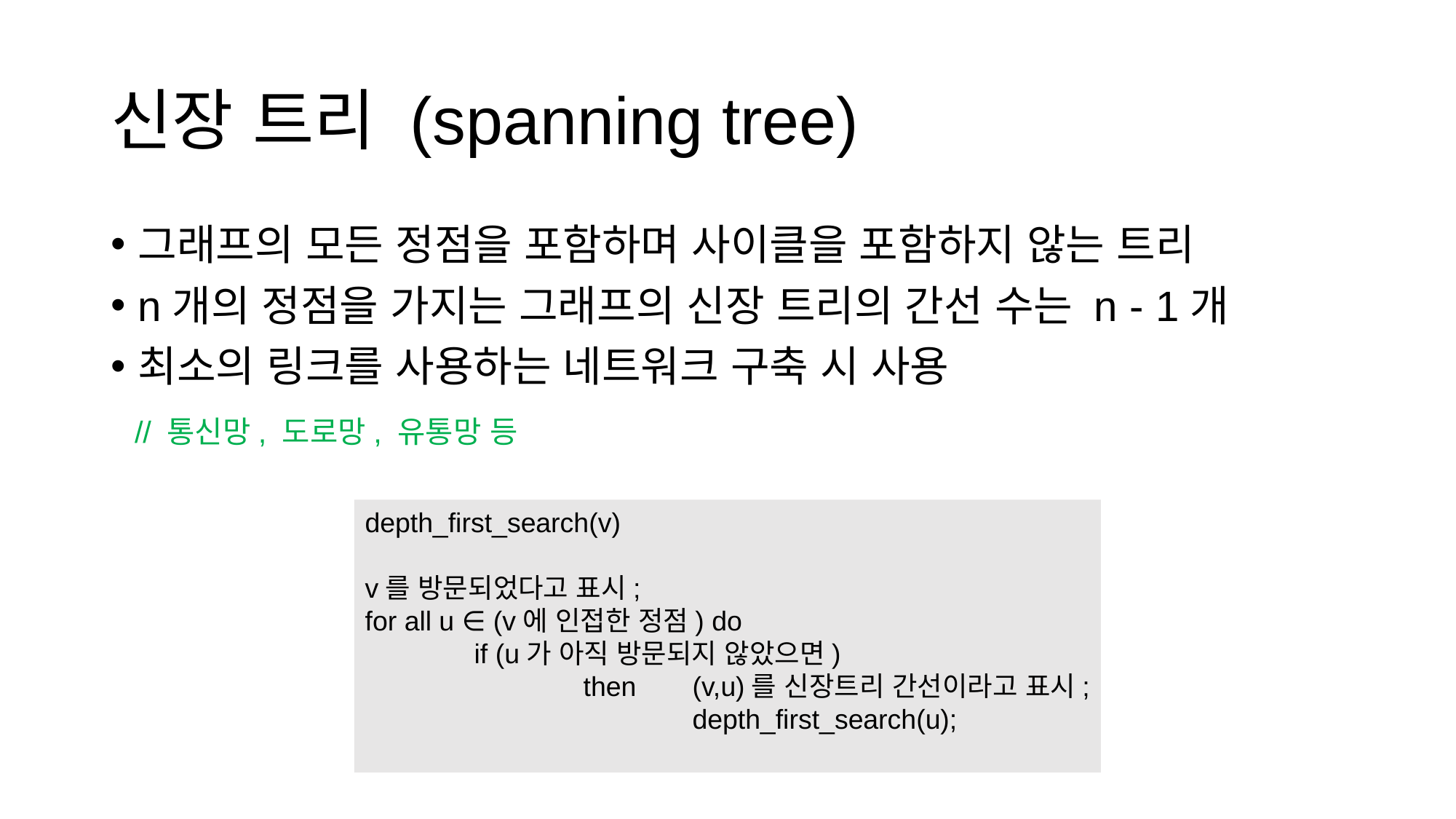

# 신장 트리 (spanning tree)
그래프의 모든 정점을 포함하며 사이클을 포함하지 않는 트리
n개의 정점을 가지는 그래프의 신장 트리의 간선 수는 n - 1개
최소의 링크를 사용하는 네트워크 구축 시 사용
  // 통신망, 도로망, 유통망 등

depth_first_search(v)

v를 방문되었다고 표시;
for all u ∈ (v에 인접한 정점) do
	if (u가 아직 방문되지 않았으면)
		then 	(v,u)를 신장트리 간선이라고 표시;
			depth_first_search(u);